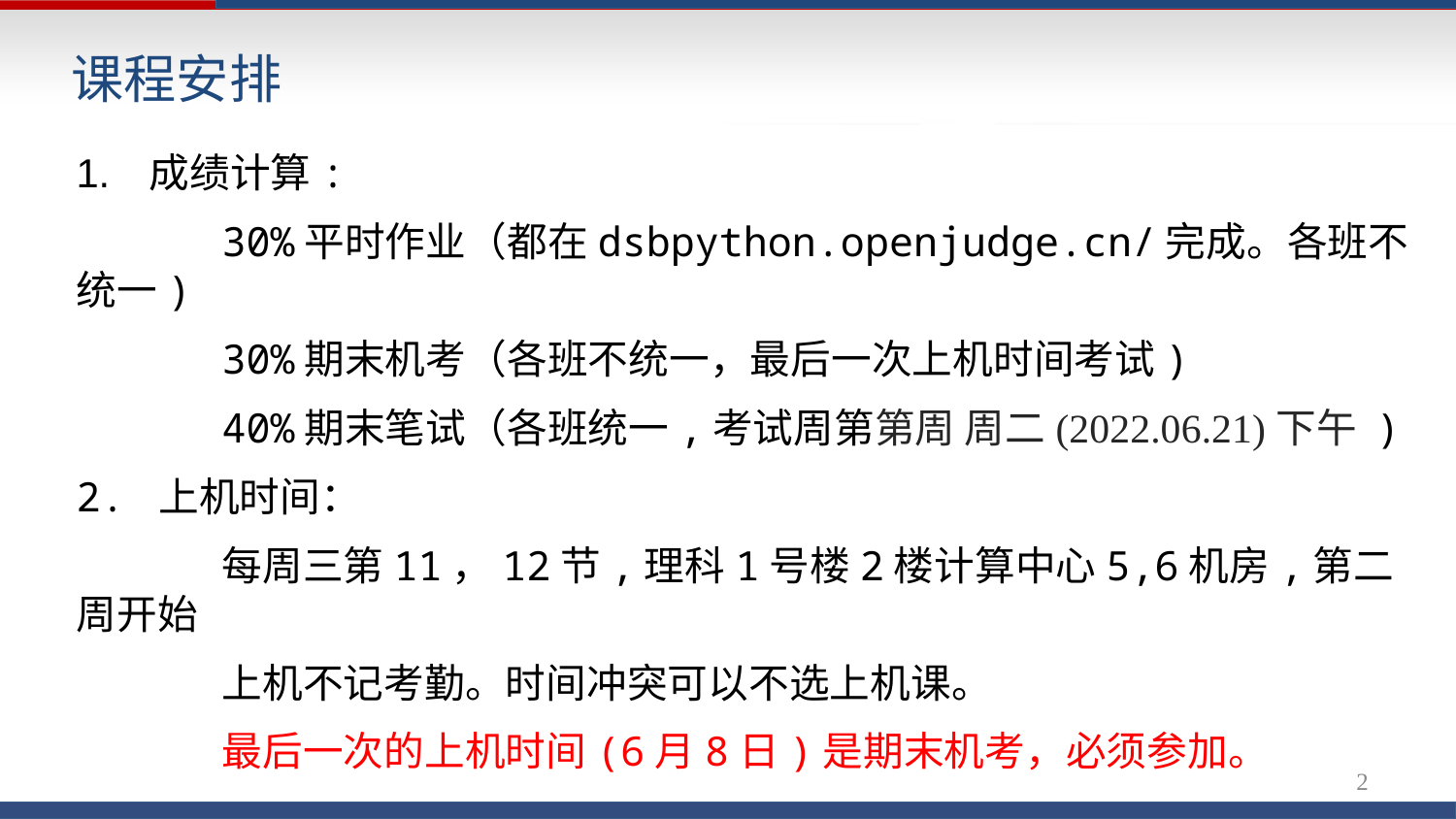

# 课程安排
成绩计算:
	30%平时作业（都在dsbpython.openjudge.cn/完成。各班不统一)
 	30%期末机考（各班不统一，最后一次上机时间考试)
	40%期末笔试（各班统一,考试周第第周 周二(2022.06.21)下午 )
2. 上机时间：
	每周三第11，12节,理科1号楼2楼计算中心5,6机房,第二周开始
	上机不记考勤。时间冲突可以不选上机课。
	最后一次的上机时间(6月8日)是期末机考，必须参加。
2